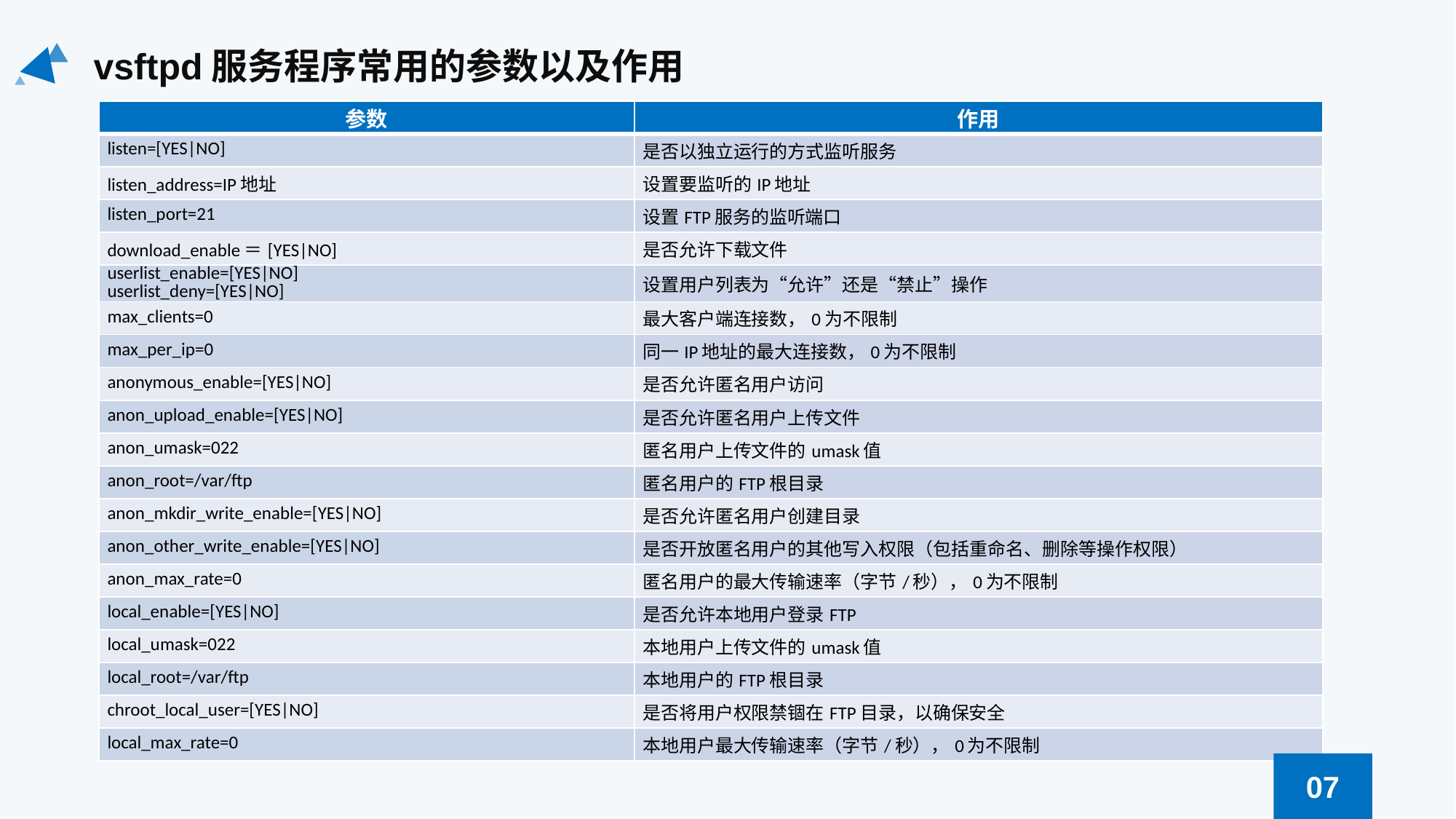

vsftpd服务程序常用的参数以及作用

| 参数 | 作用 |
| --- | --- |
| listen=[YES|NO] | 是否以独立运行的方式监听服务 |
| listen\_address=IP地址 | 设置要监听的IP地址 |
| listen\_port=21 | 设置FTP服务的监听端口 |
| download\_enable＝[YES|NO] | 是否允许下载文件 |
| userlist\_enable=[YES|NO] userlist\_deny=[YES|NO] | 设置用户列表为“允许”还是“禁止”操作 |
| max\_clients=0 | 最大客户端连接数，0为不限制 |
| max\_per\_ip=0 | 同一IP地址的最大连接数，0为不限制 |
| anonymous\_enable=[YES|NO] | 是否允许匿名用户访问 |
| anon\_upload\_enable=[YES|NO] | 是否允许匿名用户上传文件 |
| anon\_umask=022 | 匿名用户上传文件的umask值 |
| anon\_root=/var/ftp | 匿名用户的FTP根目录 |
| anon\_mkdir\_write\_enable=[YES|NO] | 是否允许匿名用户创建目录 |
| anon\_other\_write\_enable=[YES|NO] | 是否开放匿名用户的其他写入权限（包括重命名、删除等操作权限） |
| anon\_max\_rate=0 | 匿名用户的最大传输速率（字节/秒），0为不限制 |
| local\_enable=[YES|NO] | 是否允许本地用户登录FTP |
| local\_umask=022 | 本地用户上传文件的umask值 |
| local\_root=/var/ftp | 本地用户的FTP根目录 |
| chroot\_local\_user=[YES|NO] | 是否将用户权限禁锢在FTP目录，以确保安全 |
| local\_max\_rate=0 | 本地用户最大传输速率（字节/秒），0为不限制 |

07